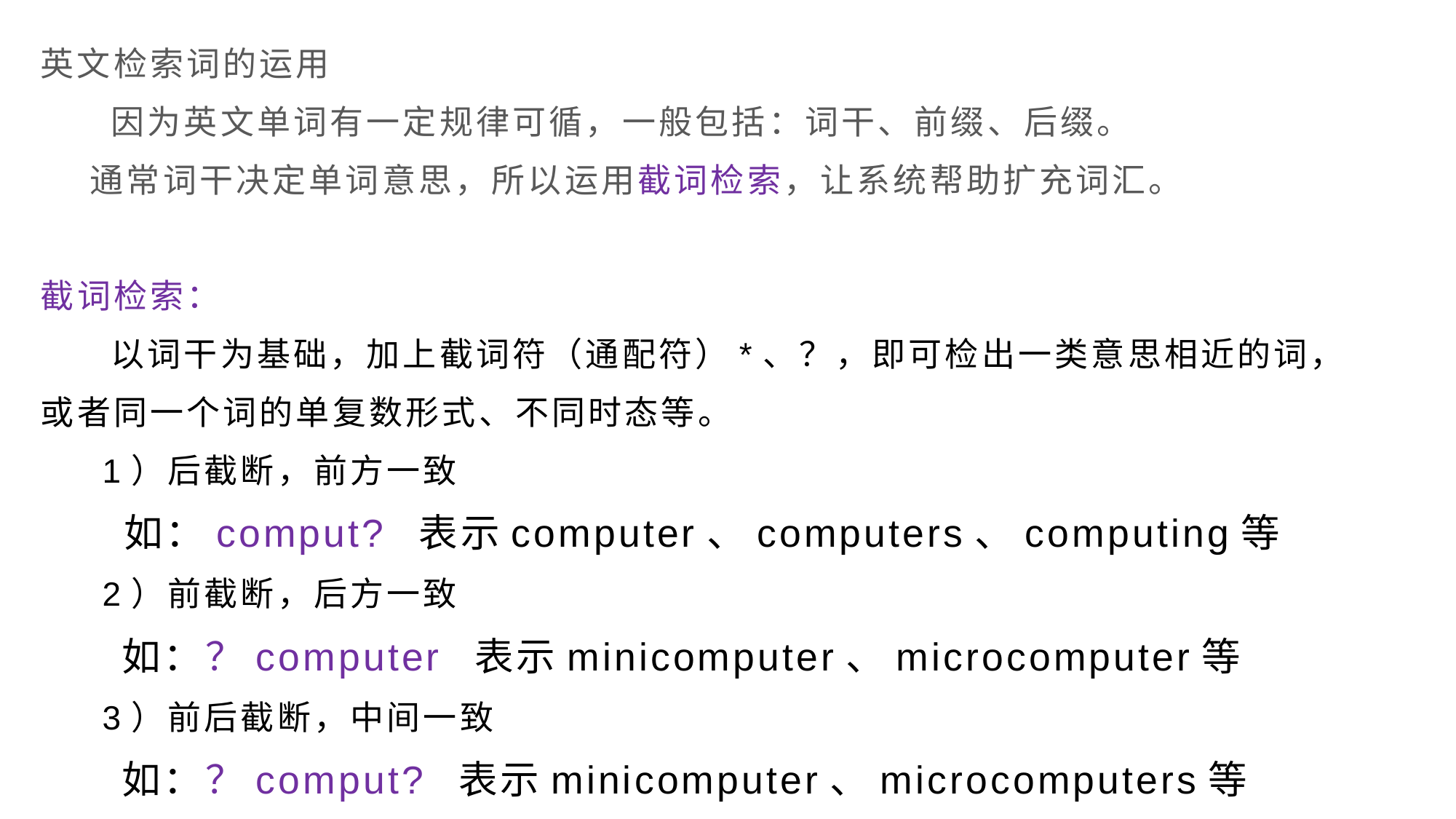

英文检索词的运用
      因为英文单词有一定规律可循，一般包括：词干、前缀、后缀。
    通常词干决定单词意思，所以运用截词检索，让系统帮助扩充词汇。

截词检索：
      以词干为基础，加上截词符（通配符）*、？，即可检出一类意思相近的词，
或者同一个词的单复数形式、不同时态等。
     1）后截断，前方一致
       如：comput?  表示computer、computers、computing等
     2）前截断，后方一致
       如：？computer  表示minicomputer、microcomputer等
     3）前后截断，中间一致
       如：？comput?  表示minicomputer、microcomputers等